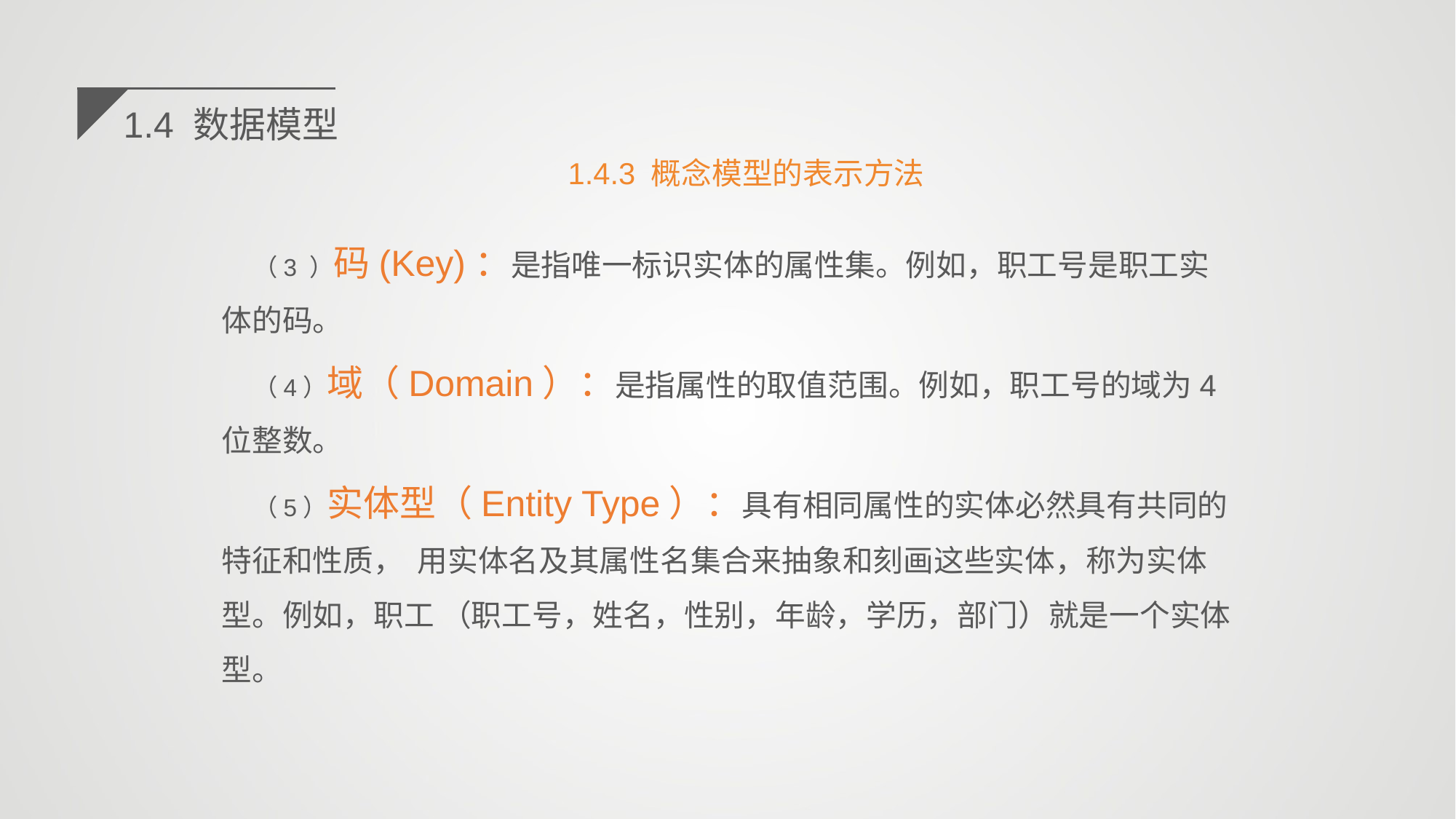

1.4 数据模型
1.4.3 概念模型的表示方法
（3 ）码(Key)：是指唯一标识实体的属性集。例如，职工号是职工实体的码。
（4）域（Domain）：是指属性的取值范围。例如，职工号的域为4位整数。
（5）实体型（Entity Type）：具有相同属性的实体必然具有共同的特征和性质，  用实体名及其属性名集合来抽象和刻画这些实体，称为实体型。例如，职工 （职工号，姓名，性别，年龄，学历，部门）就是一个实体型。